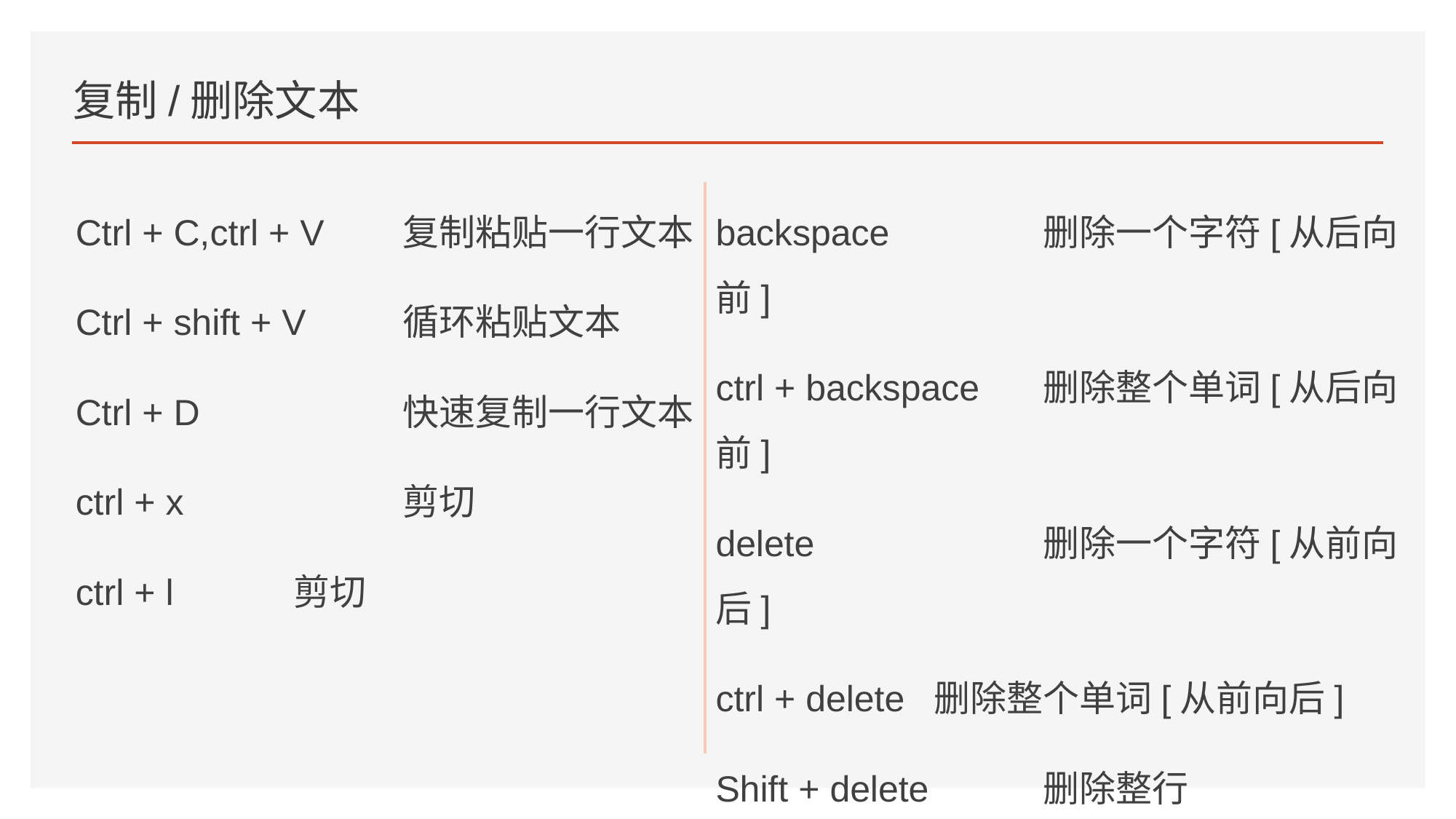

# 复制/删除文本
Ctrl + C,ctrl + V 	复制粘贴一行文本
Ctrl + shift + V	循环粘贴文本
Ctrl + D 		快速复制一行文本
ctrl + x 		剪切
ctrl + l		剪切
backspace 		删除一个字符[从后向前]
ctrl + backspace 	删除整个单词[从后向前]
delete 		删除一个字符[从前向后]
ctrl + delete 	删除整个单词[从前向后]
Shift + delete		删除整行